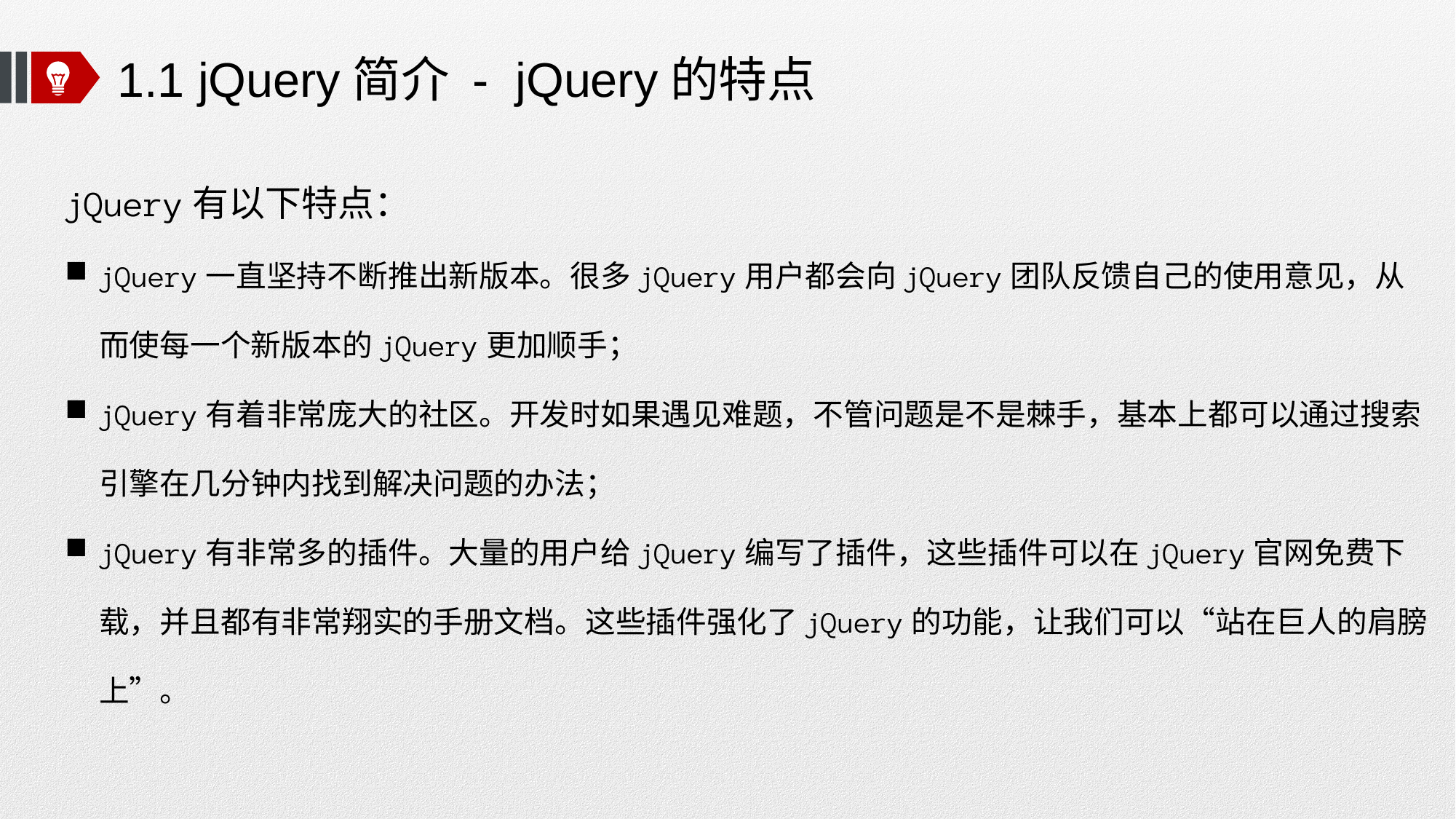

# 1.1 jQuery简介 -  jQuery的特点

jQuery有以下特点：
jQuery一直坚持不断推出新版本。很多jQuery用户都会向jQuery团队反馈自己的使用意见，从而使每一个新版本的jQuery更加顺手；
jQuery有着非常庞大的社区。开发时如果遇见难题，不管问题是不是棘手，基本上都可以通过搜索引擎在几分钟内找到解决问题的办法；
jQuery有非常多的插件。大量的用户给jQuery编写了插件，这些插件可以在jQuery官网免费下载，并且都有非常翔实的手册文档。这些插件强化了jQuery的功能，让我们可以“站在巨人的肩膀上”。